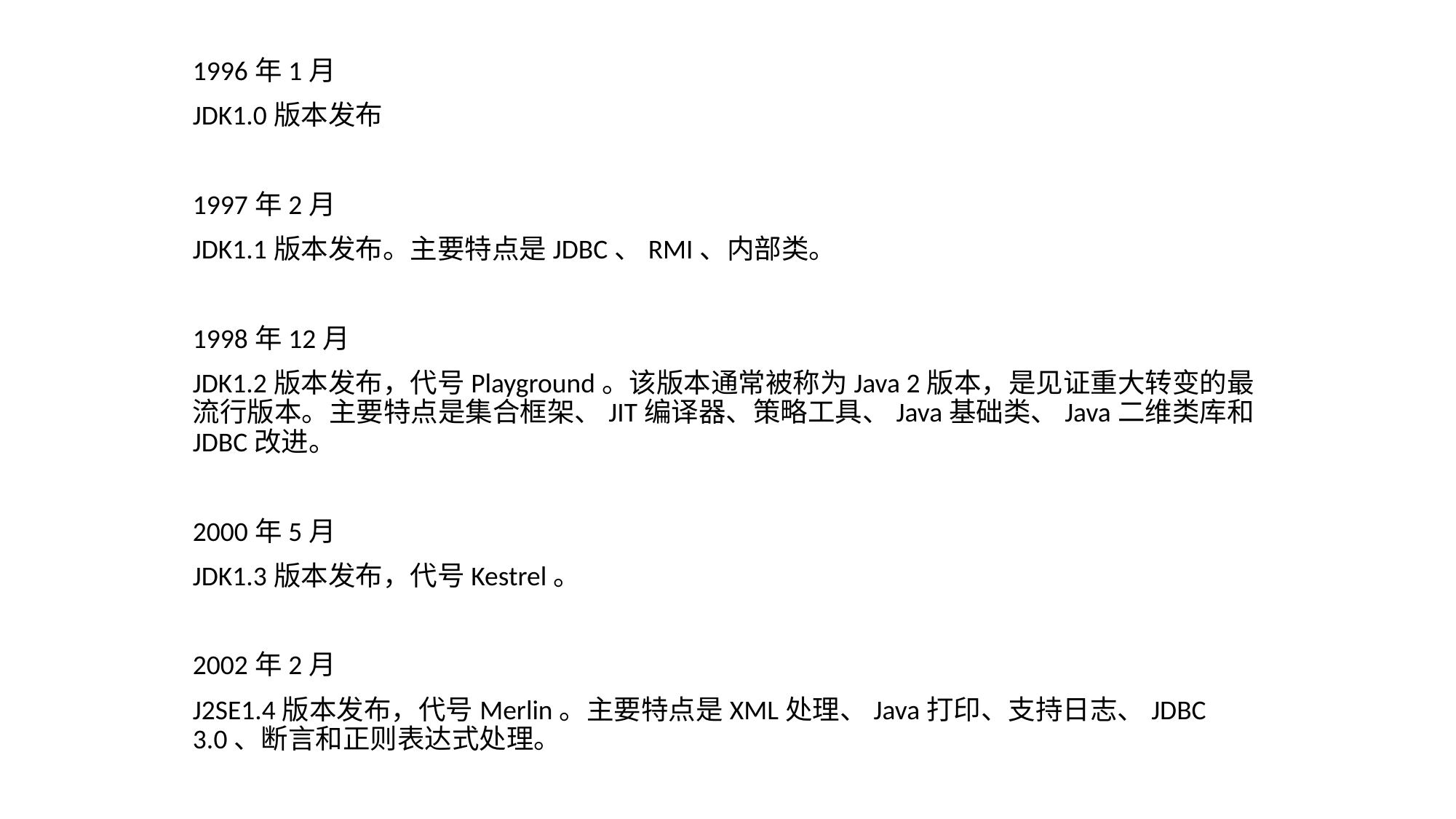

1996年1月
JDK1.0版本发布

1997年2月
JDK1.1版本发布。主要特点是JDBC、RMI、内部类。

1998年12月
JDK1.2版本发布，代号Playground。该版本通常被称为Java 2版本，是见证重大转变的最流行版本。主要特点是集合框架、JIT编译器、策略工具、Java基础类、Java二维类库和JDBC改进。

2000年5月
JDK1.3版本发布，代号Kestrel。

2002年2月
J2SE1.4版本发布，代号Merlin。主要特点是XML处理、Java打印、支持日志、JDBC 3.0、断言和正则表达式处理。